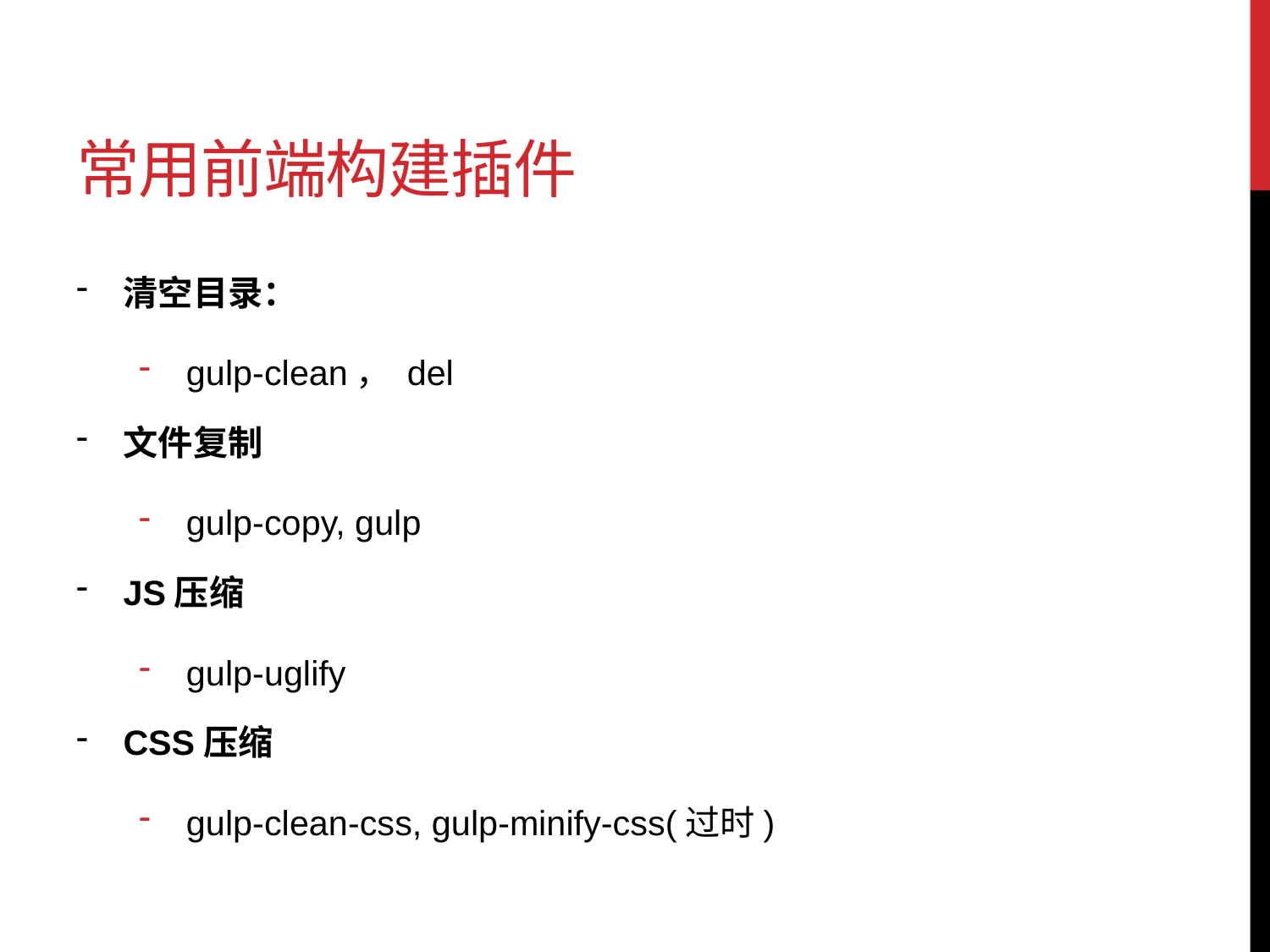

# 常用前端构建插件
清空目录：
gulp-clean， del
文件复制
gulp-copy, gulp
JS压缩
gulp-uglify
CSS压缩
gulp-clean-css, gulp-minify-css(过时)